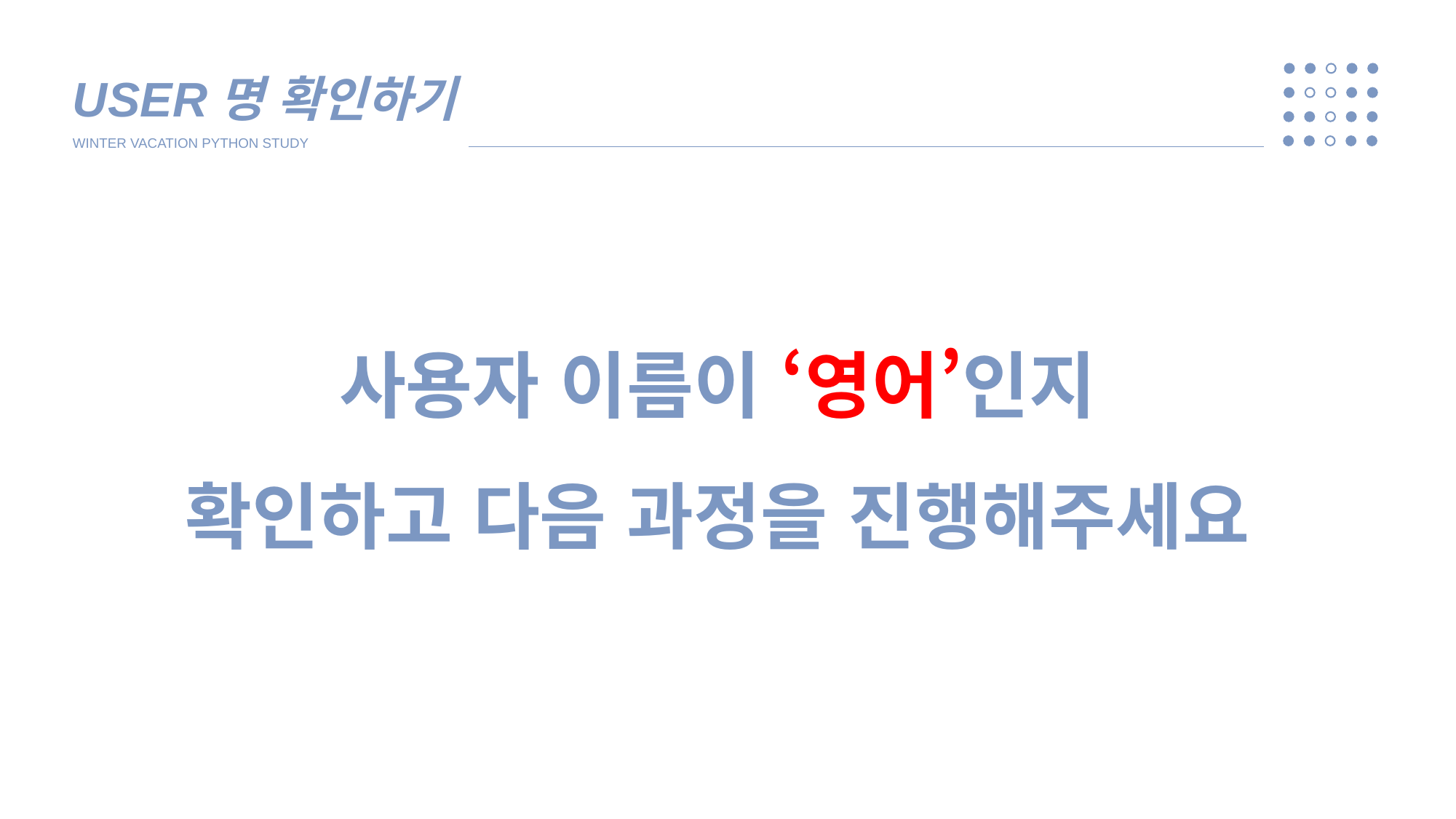

USER명 확인하기
WINTER VACATION PYTHON STUDY

사용자 이름이 ‘영어’인지
확인하고 다음 과정을 진행해주세요